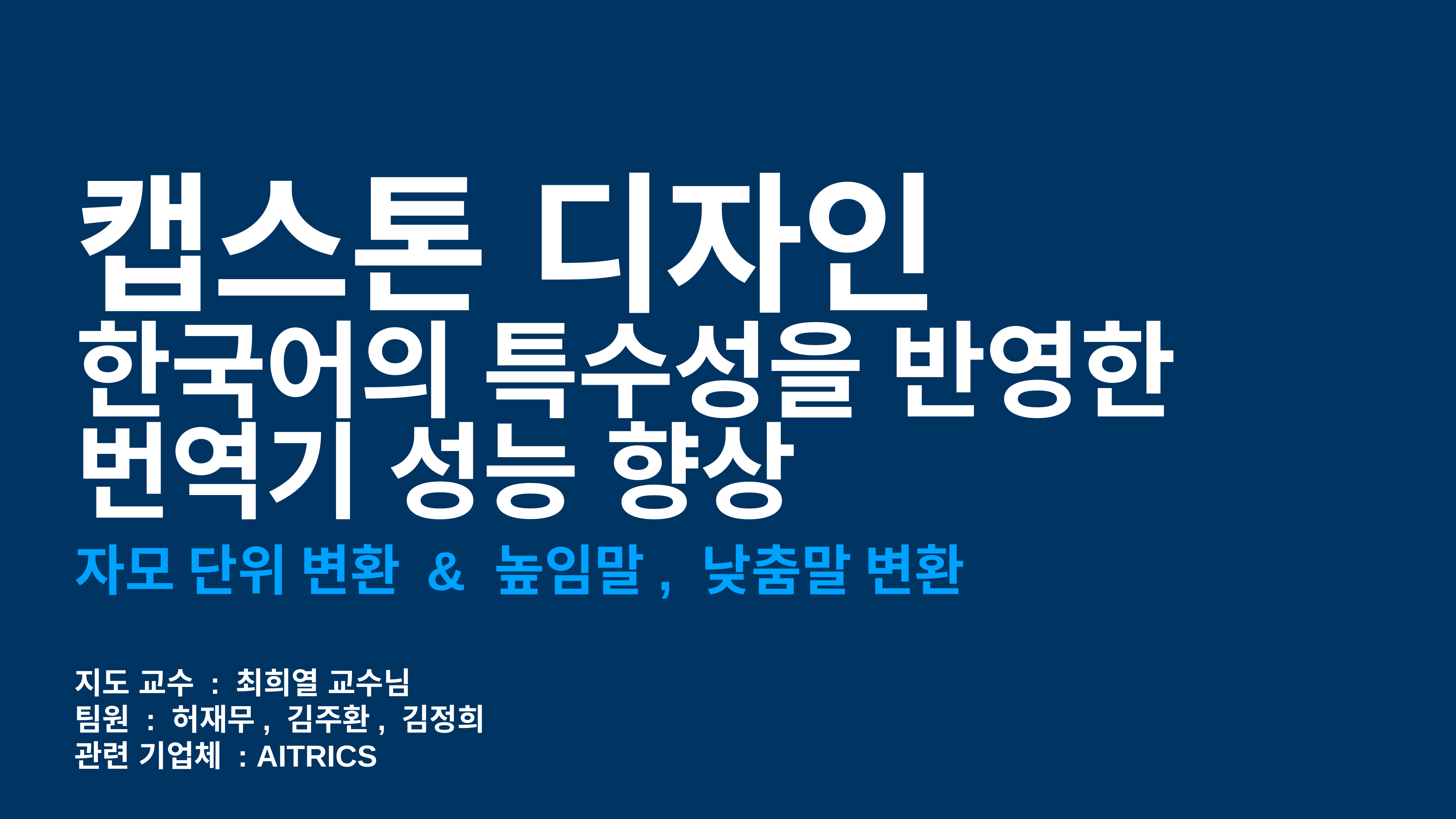

# 캡스톤 디자인
한국어의 특수성을 반영한
번역기 성능 향상
자모 단위 변환 & 높임말, 낮춤말 변환
지도 교수 : 최희열 교수님
팀원 : 허재무, 김주환, 김정희
관련 기업체 : AITRICS